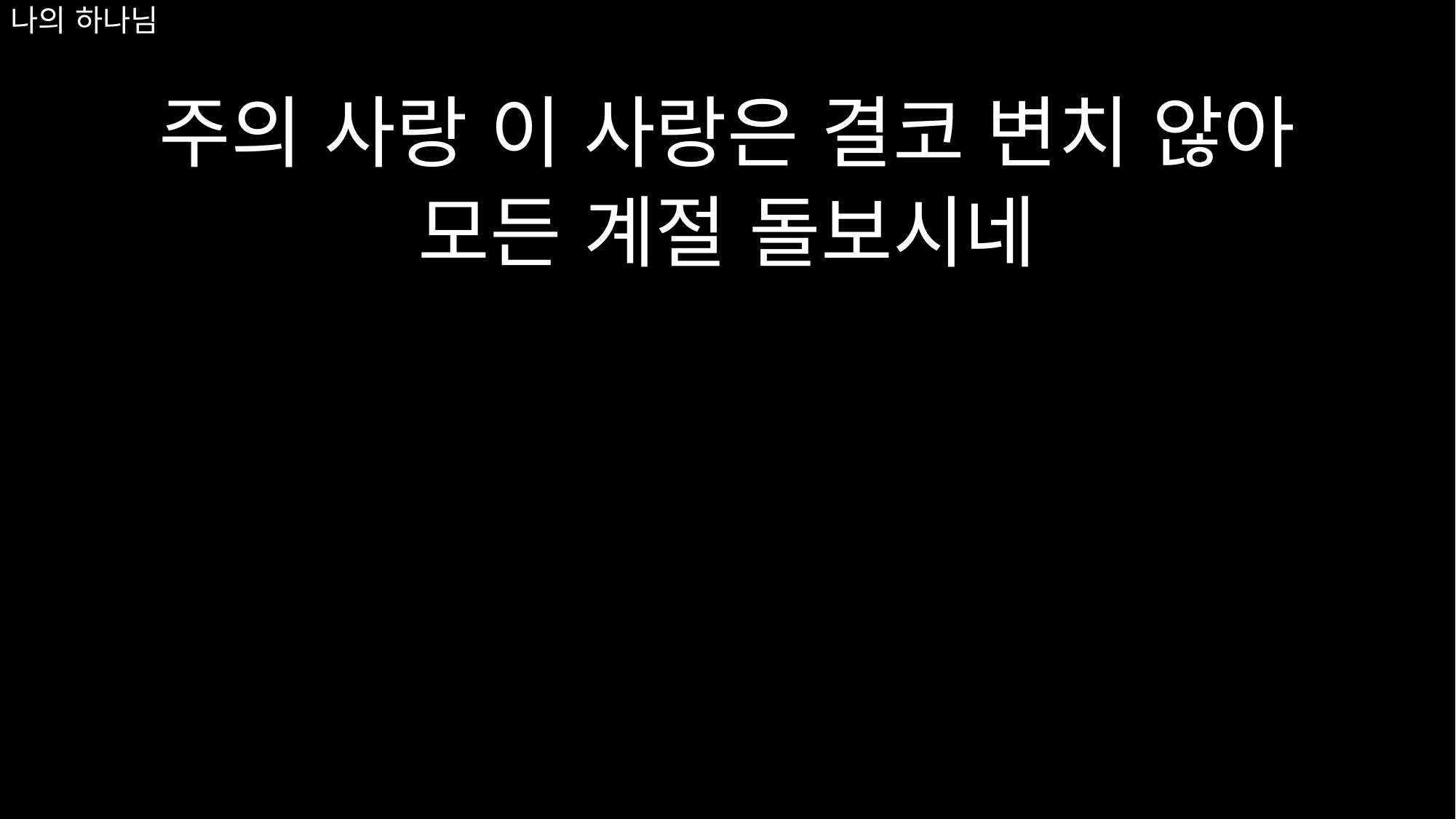

# 나의 하나님
주의 사랑 이 사랑은 결코 변치 않아
모든 계절 돌보시네